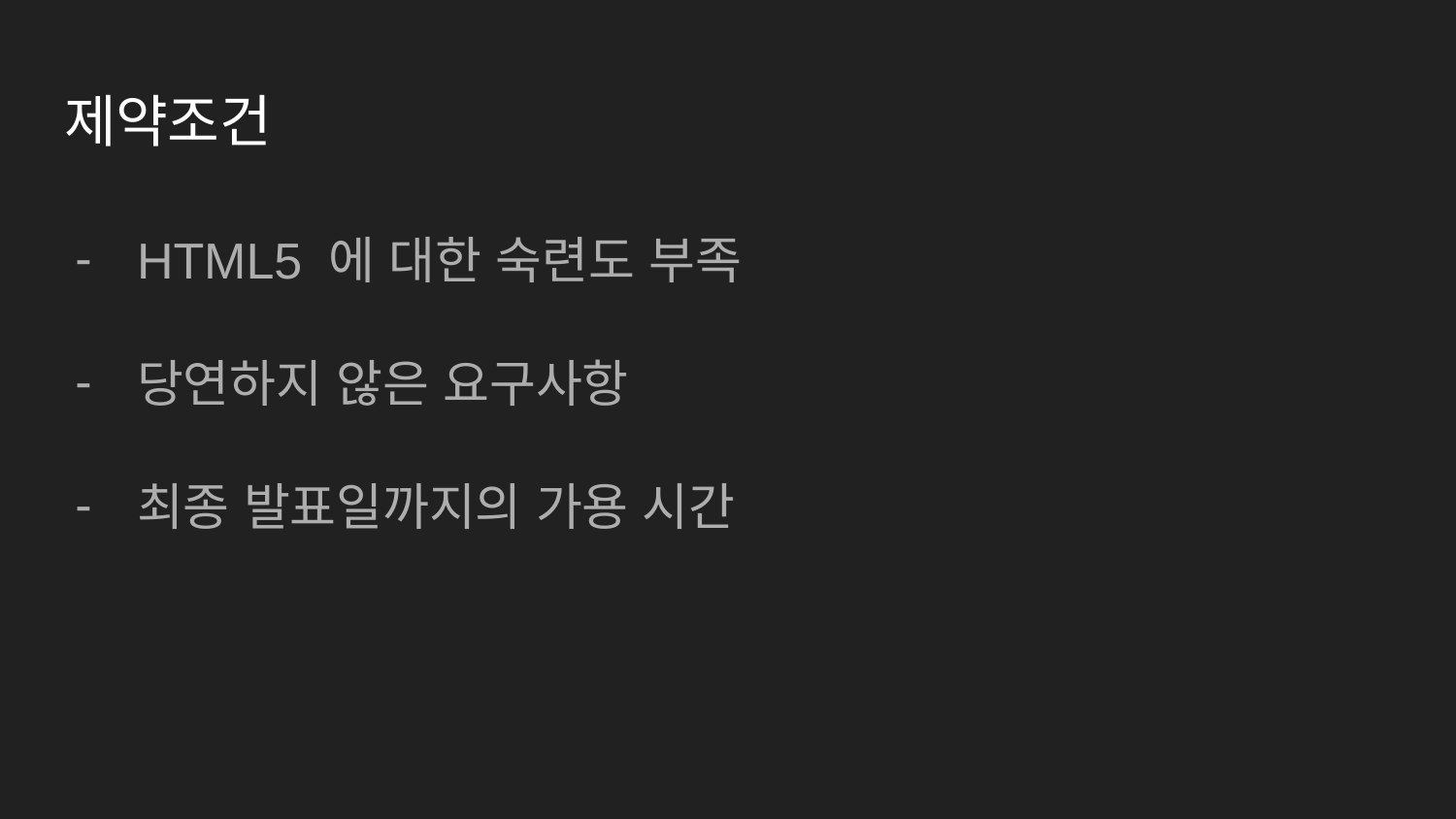

# 제약조건
HTML5 에 대한 숙련도 부족
당연하지 않은 요구사항
최종 발표일까지의 가용 시간